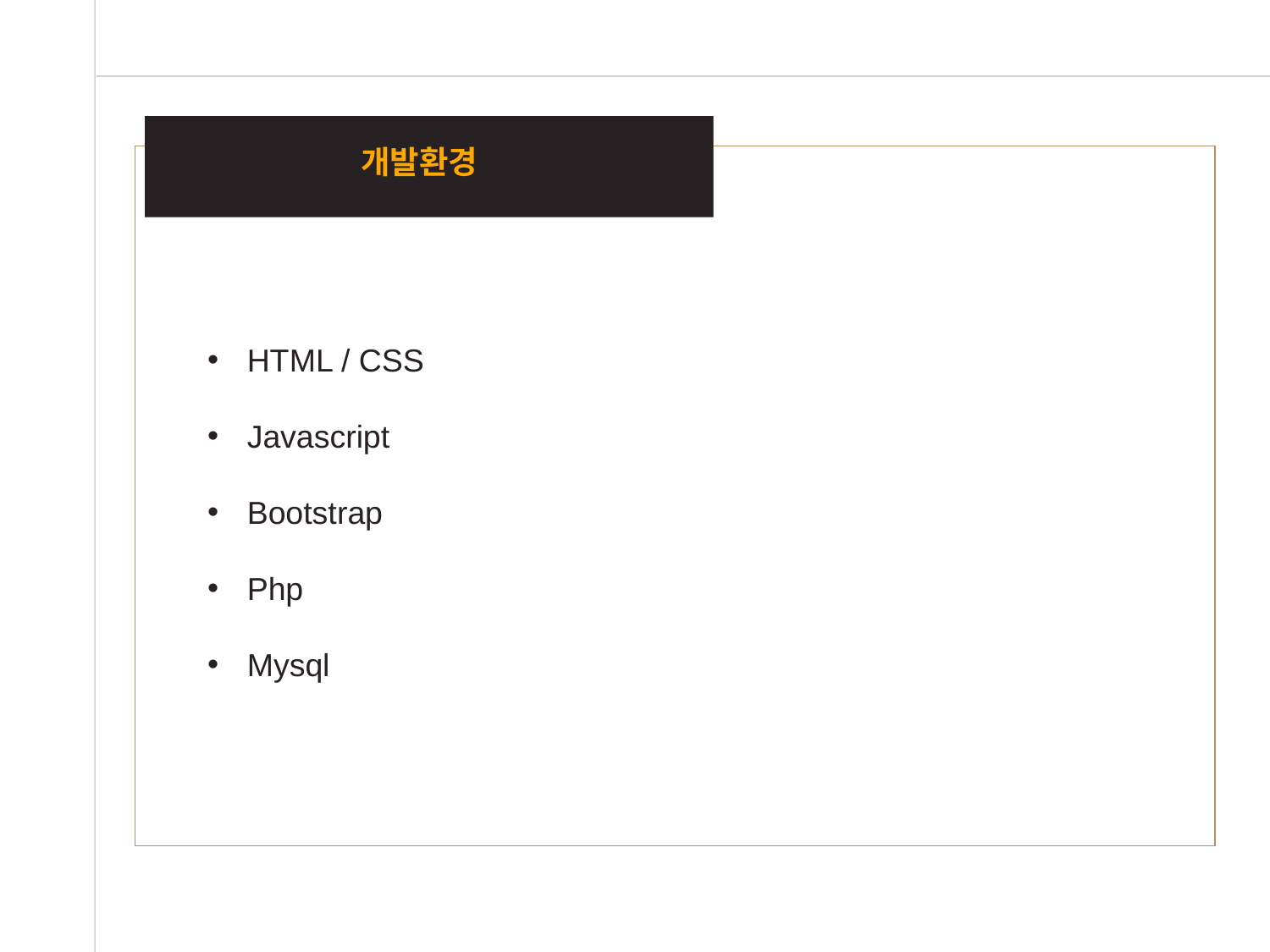

개발환경

HTML / CSS
Javascript
Bootstrap
Php
Mysql